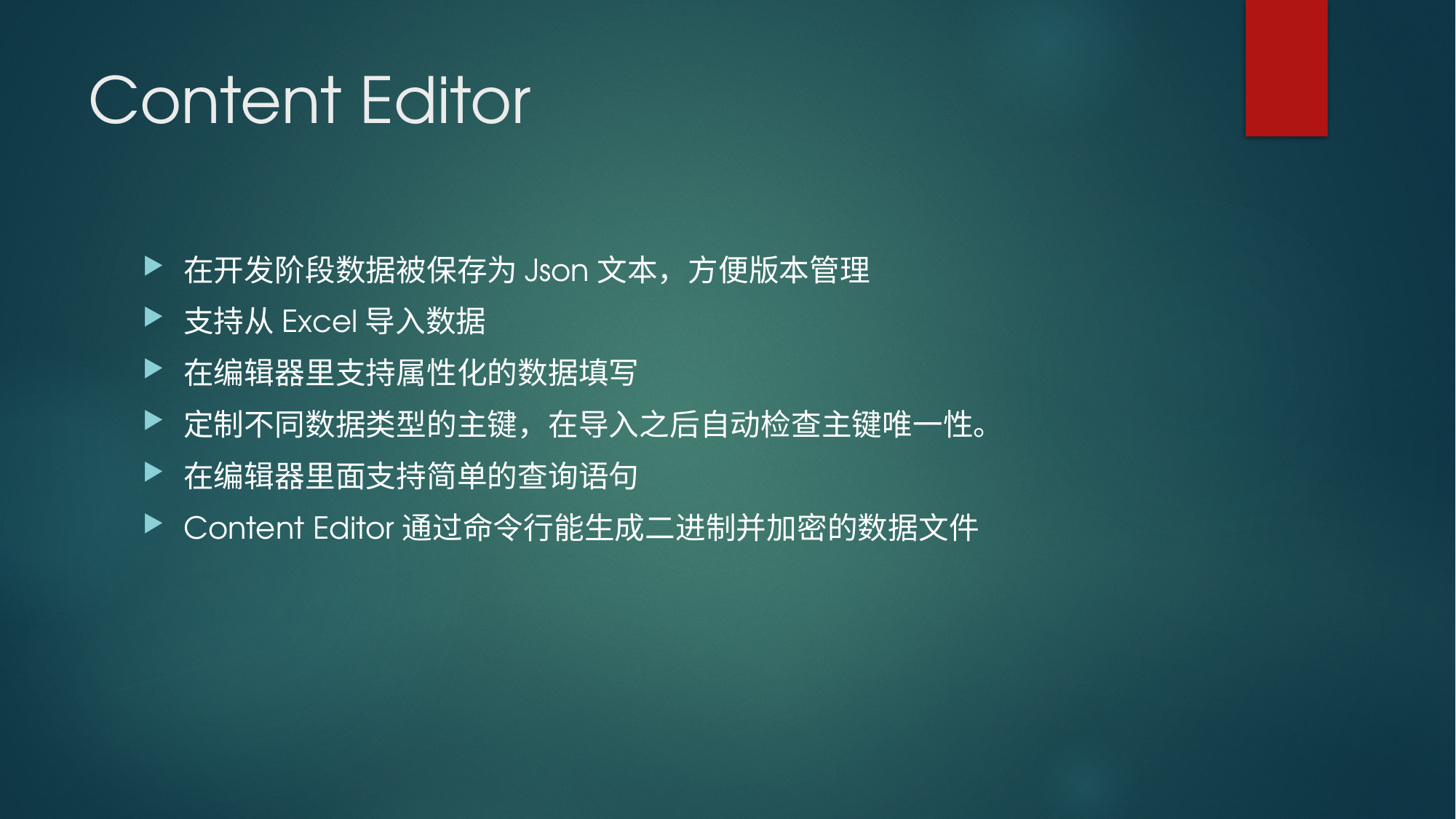

# Content Editor
在开发阶段数据被保存为Json文本，方便版本管理
支持从Excel导入数据
在编辑器里支持属性化的数据填写
定制不同数据类型的主键，在导入之后自动检查主键唯一性。
在编辑器里面支持简单的查询语句
Content Editor通过命令行能生成二进制并加密的数据文件